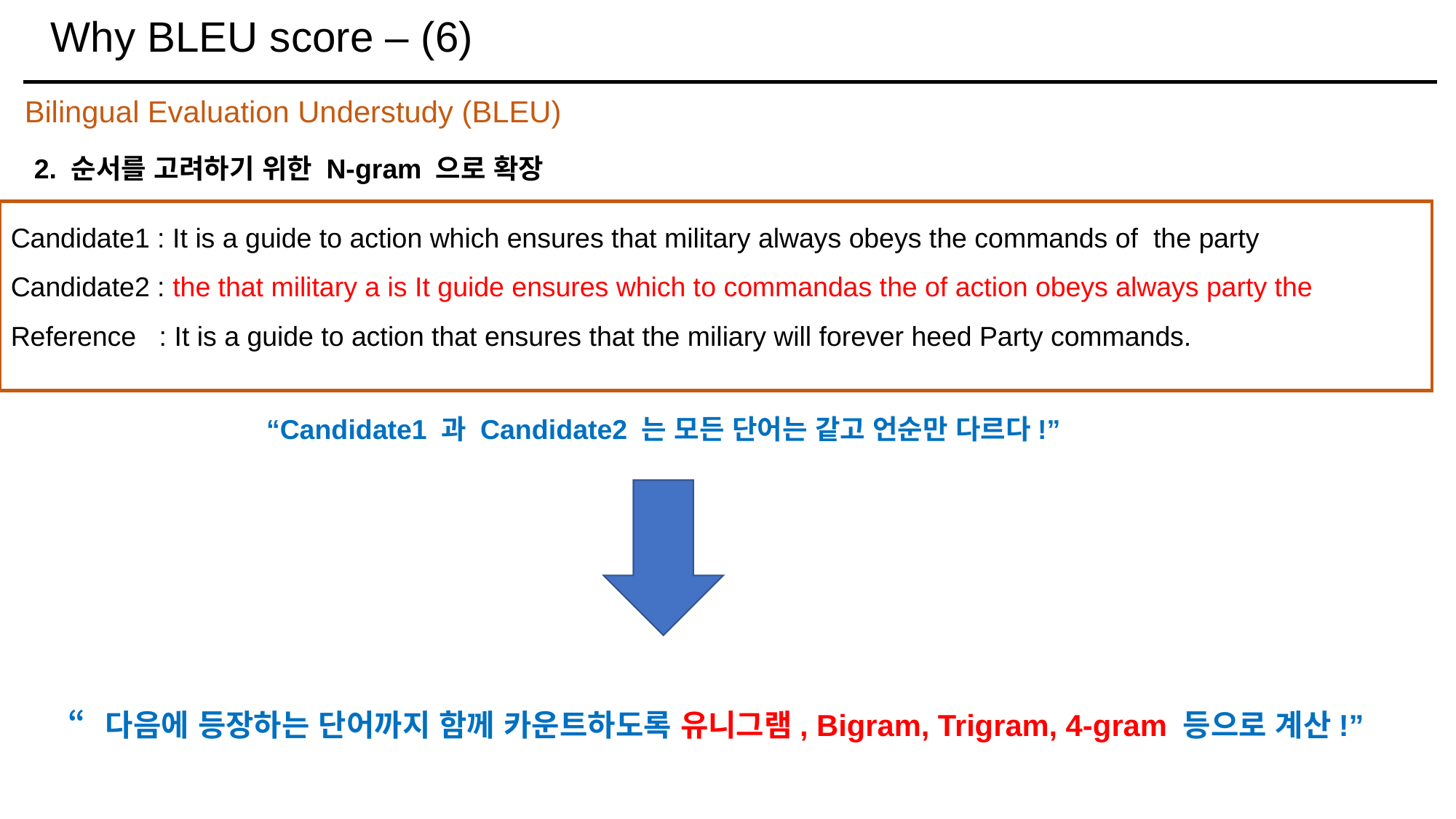

Why BLEU score – (6)
Bilingual Evaluation Understudy (BLEU)

2. 순서를 고려하기 위한 N-gram 으로 확장
Candidate1 : It is a guide to action which ensures that military always obeys the commands of  the party
Candidate2 : the that military a is It guide ensures which to commandas the of action obeys always party the
Reference   : It is a guide to action that ensures that the miliary will forever heed Party commands.

“Candidate1 과 Candidate2 는 모든 단어는 같고 언순만 다르다!”

“다음에 등장하는 단어까지 함께 카운트하도록 유니그램, Bigram, Trigram, 4-gram 등으로 계산!”